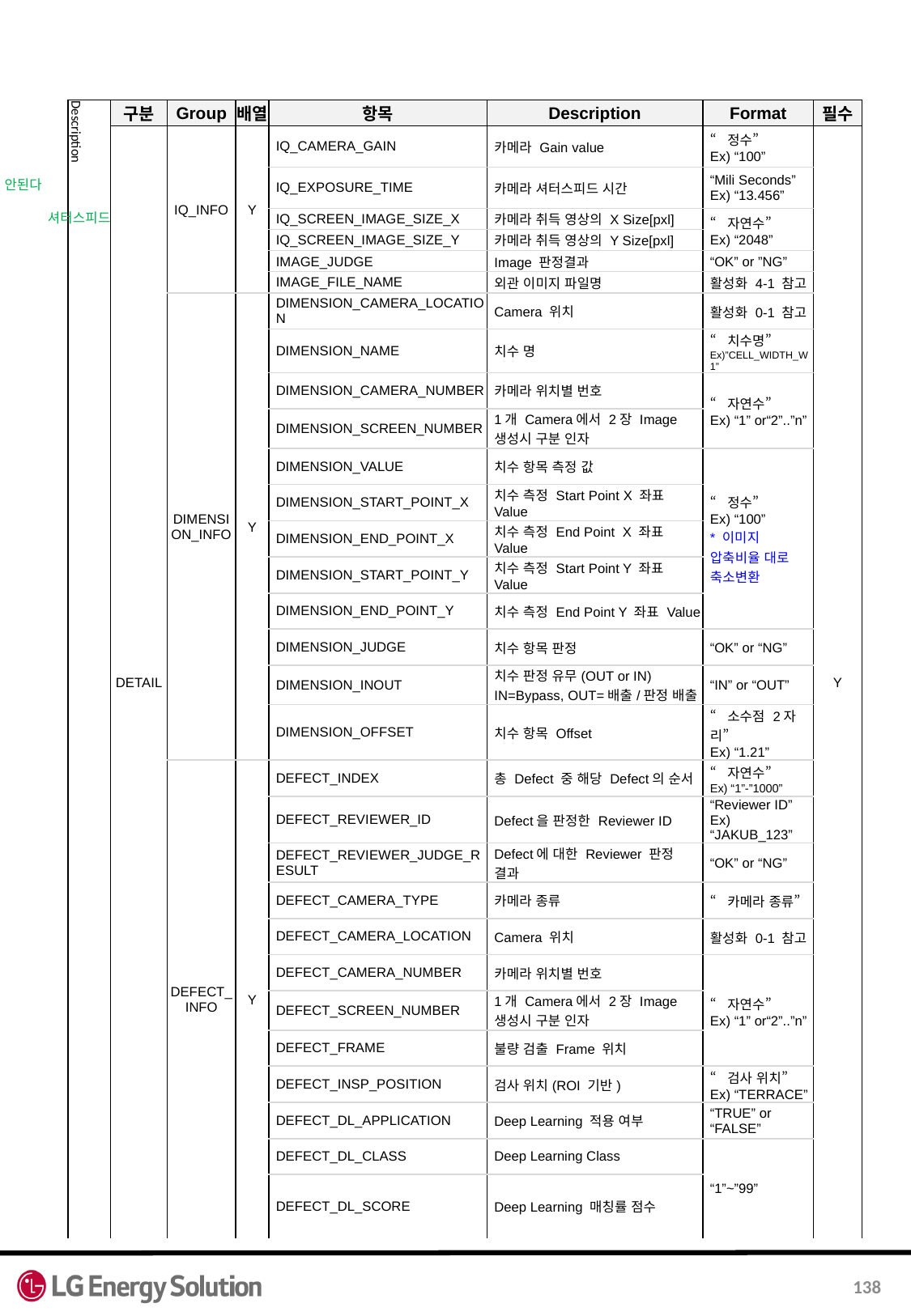

| Description | 구분 | Group | 배열 | 항목 | Description | Format | 필수 |
| --- | --- | --- | --- | --- | --- | --- | --- |
|  | DETAIL | IQ\_INFO | Y | IQ\_CAMERA\_GAIN | 카메라 Gain value | “정수” Ex) “100” | Y |
|  |  |  |  | IQ\_EXPOSURE\_TIME | 카메라 셔터스피드 시간 | “Mili Seconds” Ex) “13.456” |  |
|  |  |  |  | IQ\_SCREEN\_IMAGE\_SIZE\_X | 카메라 취득 영상의 X Size[pxl] | “자연수” Ex) “2048” |  |
|  |  |  |  | IQ\_SCREEN\_IMAGE\_SIZE\_Y | 카메라 취득 영상의 Y Size[pxl] |  |  |
|  |  |  |  | IMAGE\_JUDGE | Image 판정결과 | “OK” or ”NG” |  |
|  |  |  |  | IMAGE\_FILE\_NAME | 외관 이미지 파일명 | 활성화 4-1 참고 |  |
|  |  | DIMENSION\_INFO | Y | DIMENSION\_CAMERA\_LOCATION | Camera 위치 | 활성화 0-1 참고 |  |
|  |  |  |  | DIMENSION\_NAME | 치수 명 | “치수명” Ex)”CELL\_WIDTH\_W1” |  |
|  |  |  |  | DIMENSION\_CAMERA\_NUMBER | 카메라 위치별 번호 | “자연수” Ex) “1” or“2”..”n” |  |
|  |  |  |  | DIMENSION\_SCREEN\_NUMBER | 1개 Camera에서 2장 Image 생성시 구분 인자 |  |  |
|  |  |  |  | DIMENSION\_VALUE | 치수 항목 측정 값 | “정수” Ex) “100” \* 이미지 압축비율 대로 축소변환 |  |
|  |  |  |  | DIMENSION\_START\_POINT\_X | 치수 측정 Start Point X 좌표 Value |  |  |
|  |  |  |  | DIMENSION\_END\_POINT\_X | 치수 측정 End Point X 좌표 Value |  |  |
|  |  |  |  | DIMENSION\_START\_POINT\_Y | 치수 측정 Start Point Y 좌표 Value |  |  |
|  |  |  |  | DIMENSION\_END\_POINT\_Y | 치수 측정 End Point Y 좌표 Value |  |  |
|  |  |  |  | DIMENSION\_JUDGE | 치수 항목 판정 | “OK” or “NG” |  |
|  |  |  |  | DIMENSION\_INOUT | 치수 판정 유무(OUT or IN) IN=Bypass, OUT=배출/판정 배출 | “IN” or “OUT” |  |
|  |  |  |  | DIMENSION\_OFFSET | 치수 항목 Offset | “소수점 2자리” Ex) “1.21” |  |
|  |  | DEFECT\_ INFO | Y | DEFECT\_INDEX | 총 Defect 중 해당 Defect의 순서 | “자연수” Ex) “1”-”1000” |  |
|  |  |  |  | DEFECT\_REVIEWER\_ID | Defect을 판정한 Reviewer ID | “Reviewer ID” Ex) “JAKUB\_123” |  |
|  |  |  |  | DEFECT\_REVIEWER\_JUDGE\_RESULT | Defect에 대한 Reviewer 판정 결과 | “OK” or “NG” |  |
|  |  |  |  | DEFECT\_CAMERA\_TYPE | 카메라 종류 | “카메라 종류” |  |
|  |  |  |  | DEFECT\_CAMERA\_LOCATION | Camera 위치 | 활성화 0-1 참고 |  |
|  |  |  |  | DEFECT\_CAMERA\_NUMBER | 카메라 위치별 번호 | “자연수” Ex) “1” or“2”..”n” |  |
|  |  |  |  | DEFECT\_SCREEN\_NUMBER | 1개 Camera에서 2장 Image 생성시 구분 인자 |  |  |
|  |  |  |  | DEFECT\_FRAME | 불량 검출 Frame 위치 |  |  |
|  |  |  |  | DEFECT\_INSP\_POSITION | 검사 위치(ROI 기반) | “검사 위치” Ex) “TERRACE” |  |
|  |  |  |  | DEFECT\_DL\_APPLICATION | Deep Learning 적용 여부 | “TRUE” or “FALSE” |  |
|  |  |  |  | DEFECT\_DL\_CLASS | Deep Learning Class | “1”~”99” |  |
|  |  |  |  | DEFECT\_DL\_SCORE | Deep Learning 매칭률 점수 |  |  |
밝기를 높이고 싶다
셔터스피드, 조리개를 열거나 했는데도 안된다
디지털 적으로 높여 주인다
값이 높을 수록 노이즈가 생긴다
셔터스피드
IN 이면 NG,OK 결과 상관없이 양품
OUT 이면 판정결과에 따라 처리
Spec 기준 검사 결과값에 대한 양품 보정값
138